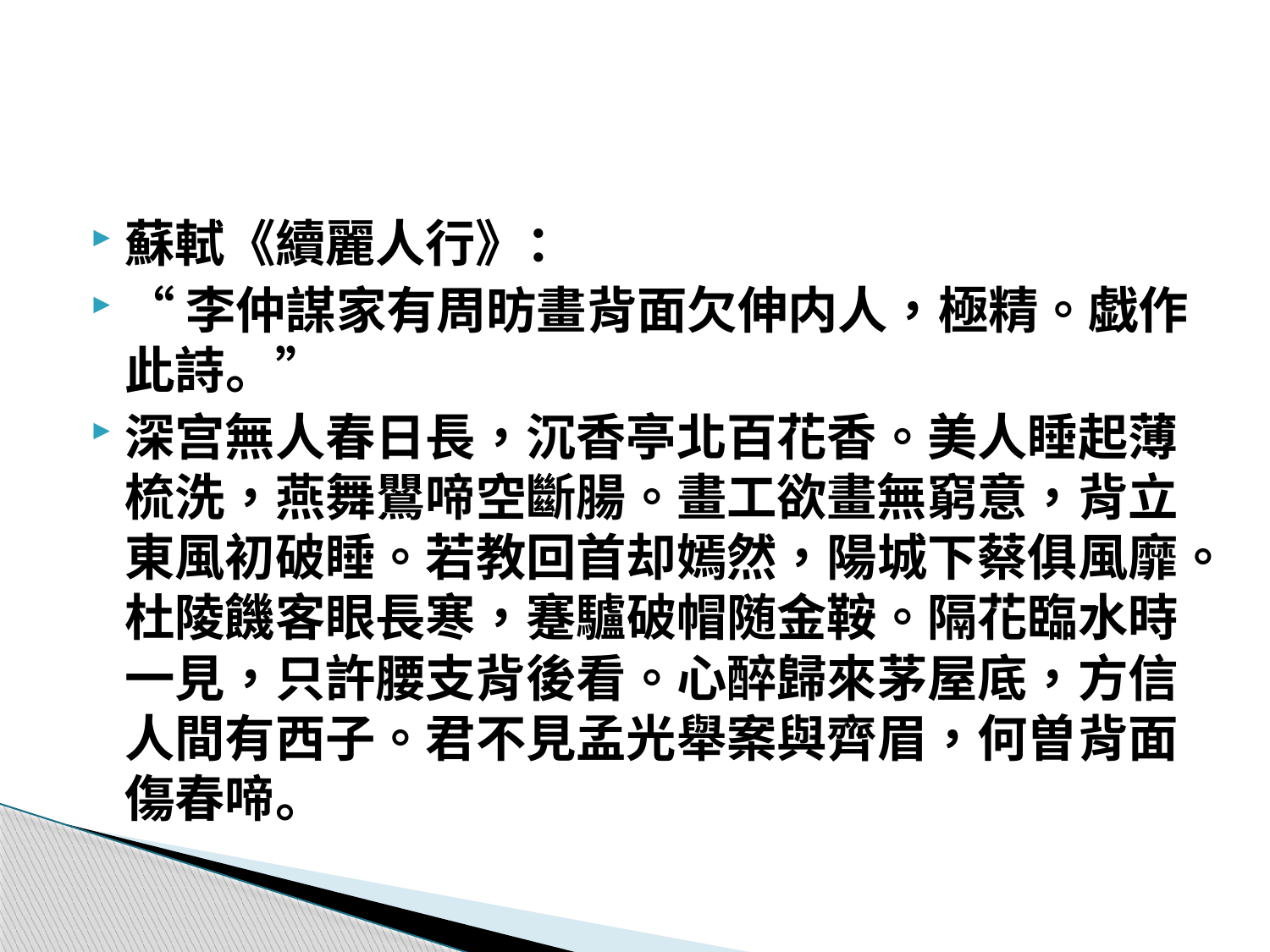

#
蘇軾《續麗人行》：
“李仲謀家有周昉畫背面欠伸内人，極精。戯作此詩。”
深宫無人春日長，沉香亭北百花香。美人睡起薄梳洗，燕舞鸎啼空斷腸。畫工欲畫無窮意，背立東風初破睡。若教回首却嫣然，陽城下蔡俱風靡。杜陵饑客眼長寒，蹇驢破帽随金鞍。隔花臨水時一見，只許腰支背後看。心醉歸來茅屋底，方信人間有西子。君不見孟光舉案與齊眉，何曽背面傷春啼。